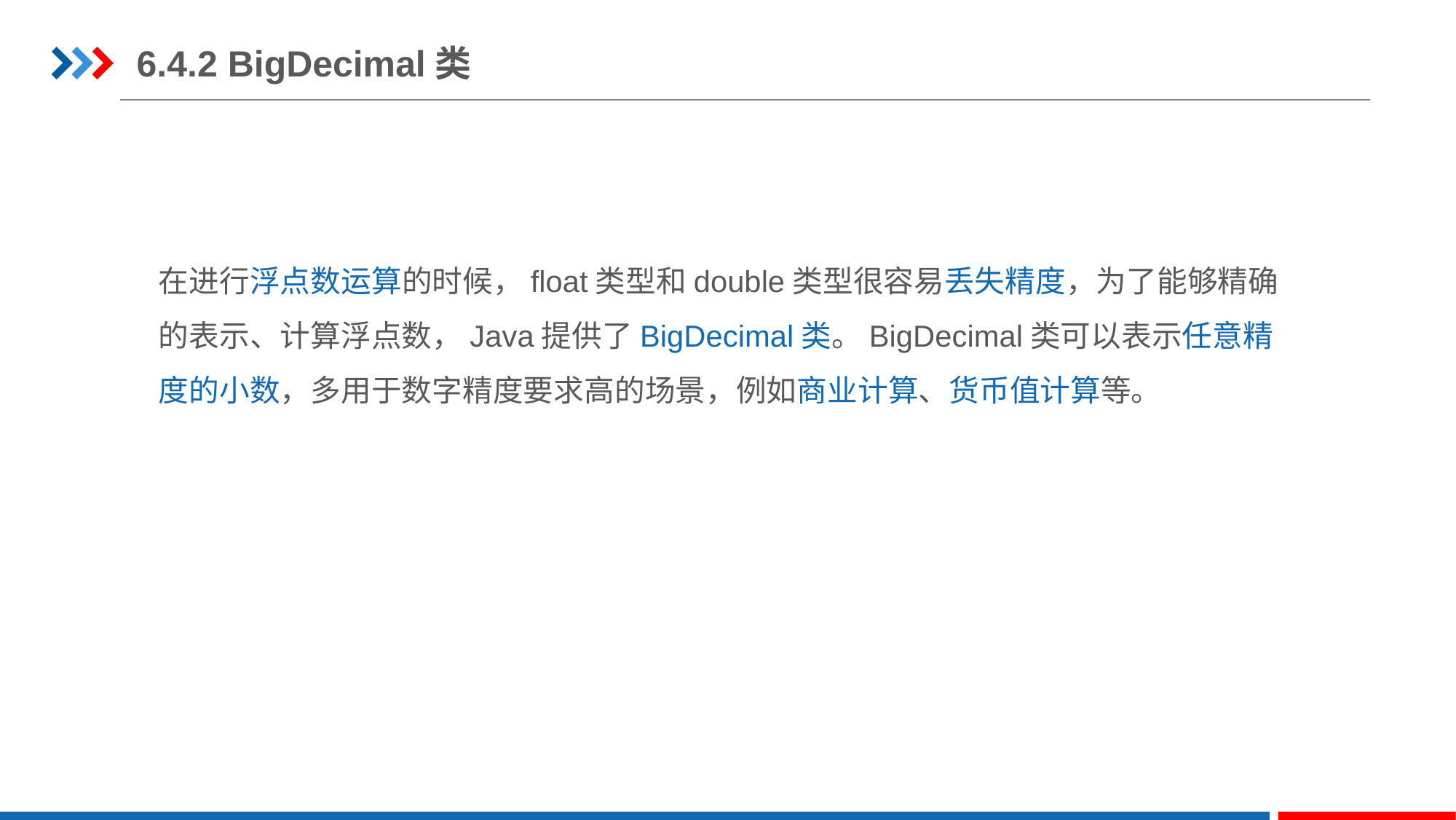

6.4.2 BigDecimal类
在进行浮点数运算的时候，float类型和double类型很容易丢失精度，为了能够精确的表示、计算浮点数，Java提供了BigDecimal类。BigDecimal类可以表示任意精度的小数，多用于数字精度要求高的场景，例如商业计算、货币值计算等。